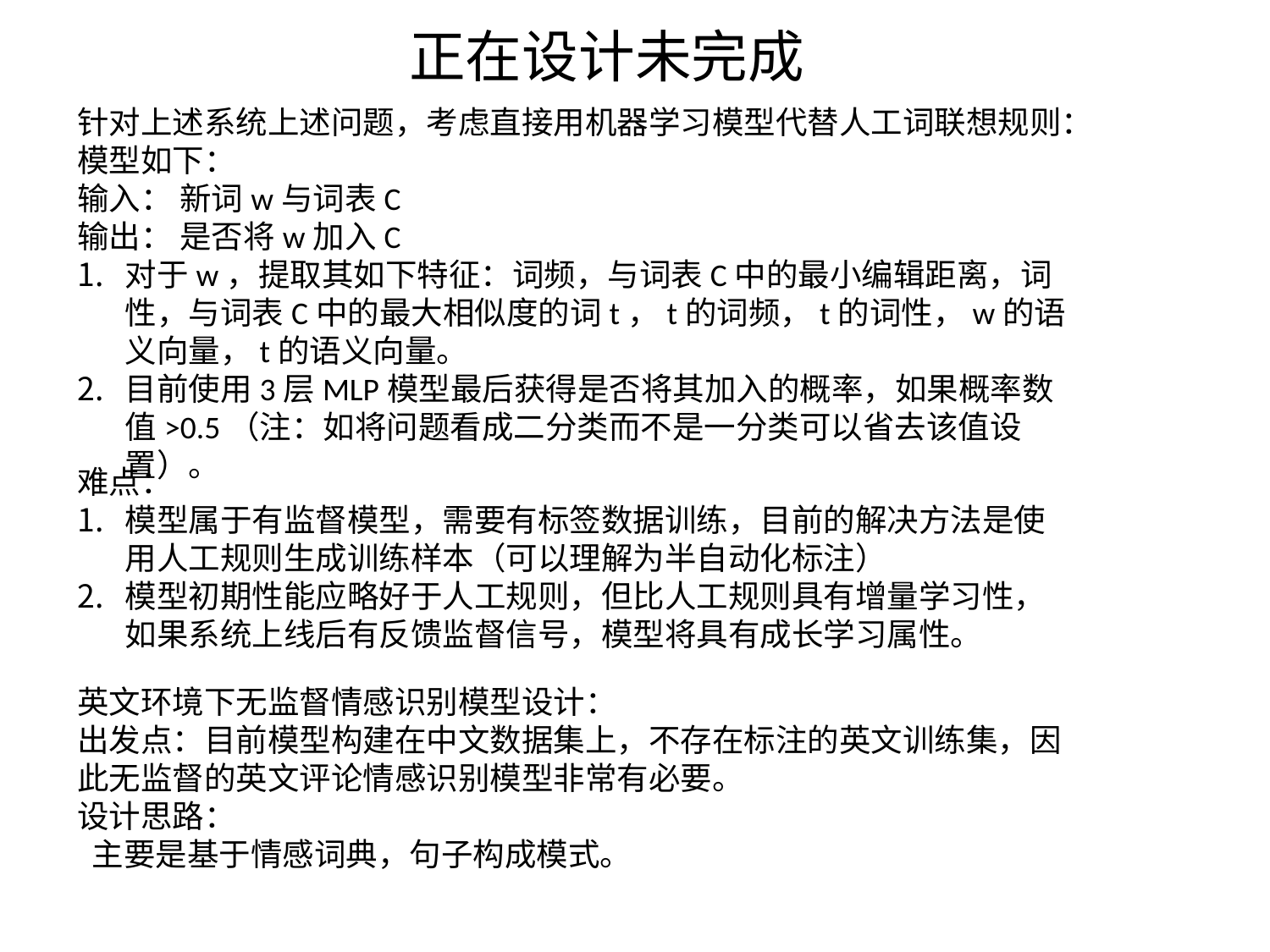

正在设计未完成
针对上述系统上述问题，考虑直接用机器学习模型代替人工词联想规则：
模型如下：
输入： 新词w与词表C
输出： 是否将w加入C
对于w，提取其如下特征：词频，与词表C中的最小编辑距离，词性，与词表C中的最大相似度的词t，t的词频，t的词性，w的语义向量，t的语义向量。
目前使用3层MLP模型最后获得是否将其加入的概率，如果概率数值>0.5（注：如将问题看成二分类而不是一分类可以省去该值设置）。
难点：
模型属于有监督模型，需要有标签数据训练，目前的解决方法是使用人工规则生成训练样本（可以理解为半自动化标注）
模型初期性能应略好于人工规则，但比人工规则具有增量学习性，如果系统上线后有反馈监督信号，模型将具有成长学习属性。
英文环境下无监督情感识别模型设计：
出发点：目前模型构建在中文数据集上，不存在标注的英文训练集，因此无监督的英文评论情感识别模型非常有必要。
设计思路：
 主要是基于情感词典，句子构成模式。